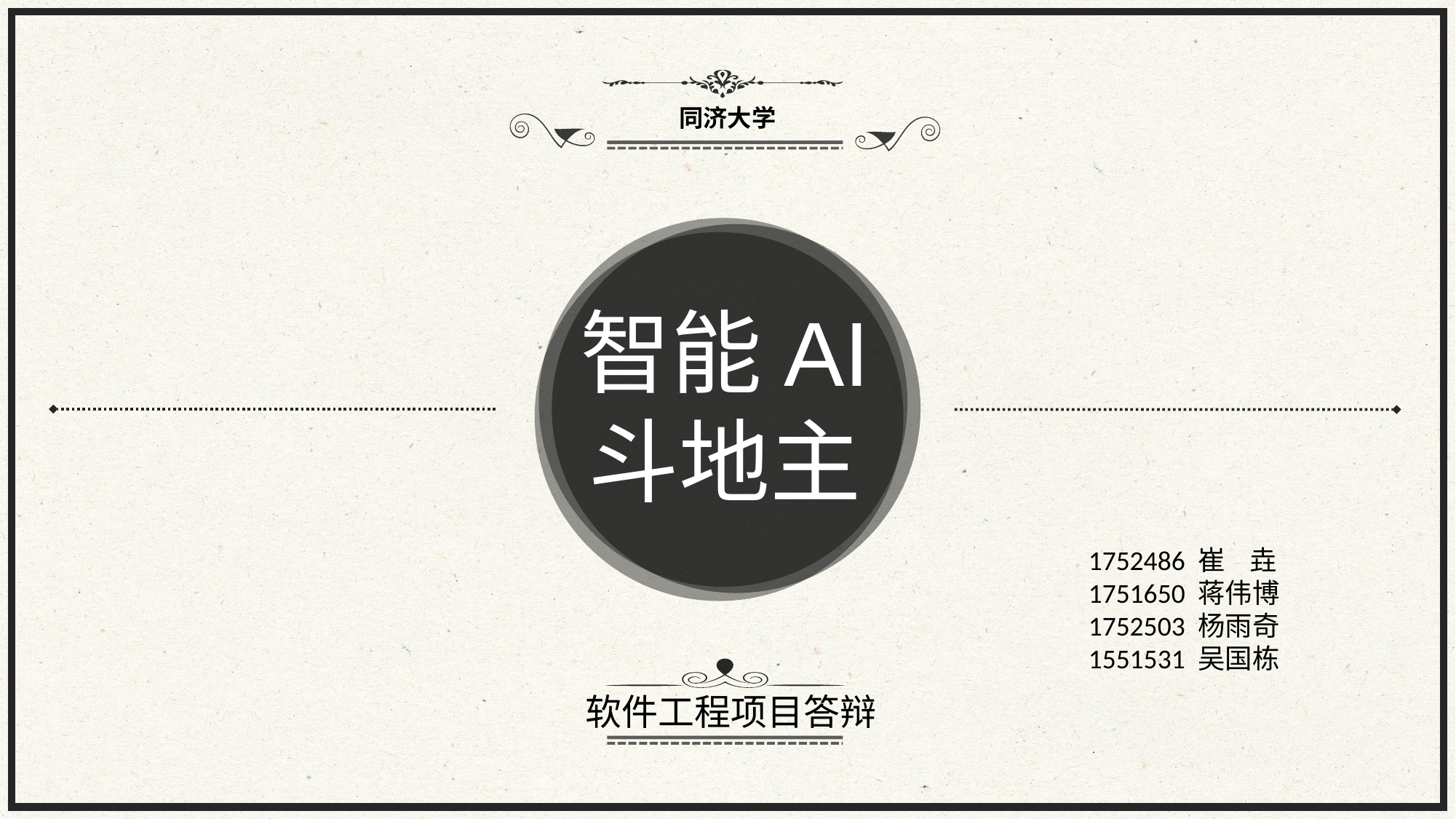

同济大学

智能AI
斗地主

1752486 崔    垚
1751650 蒋伟博
1752503 杨雨奇
1551531 吴国栋

软件工程项目答辩